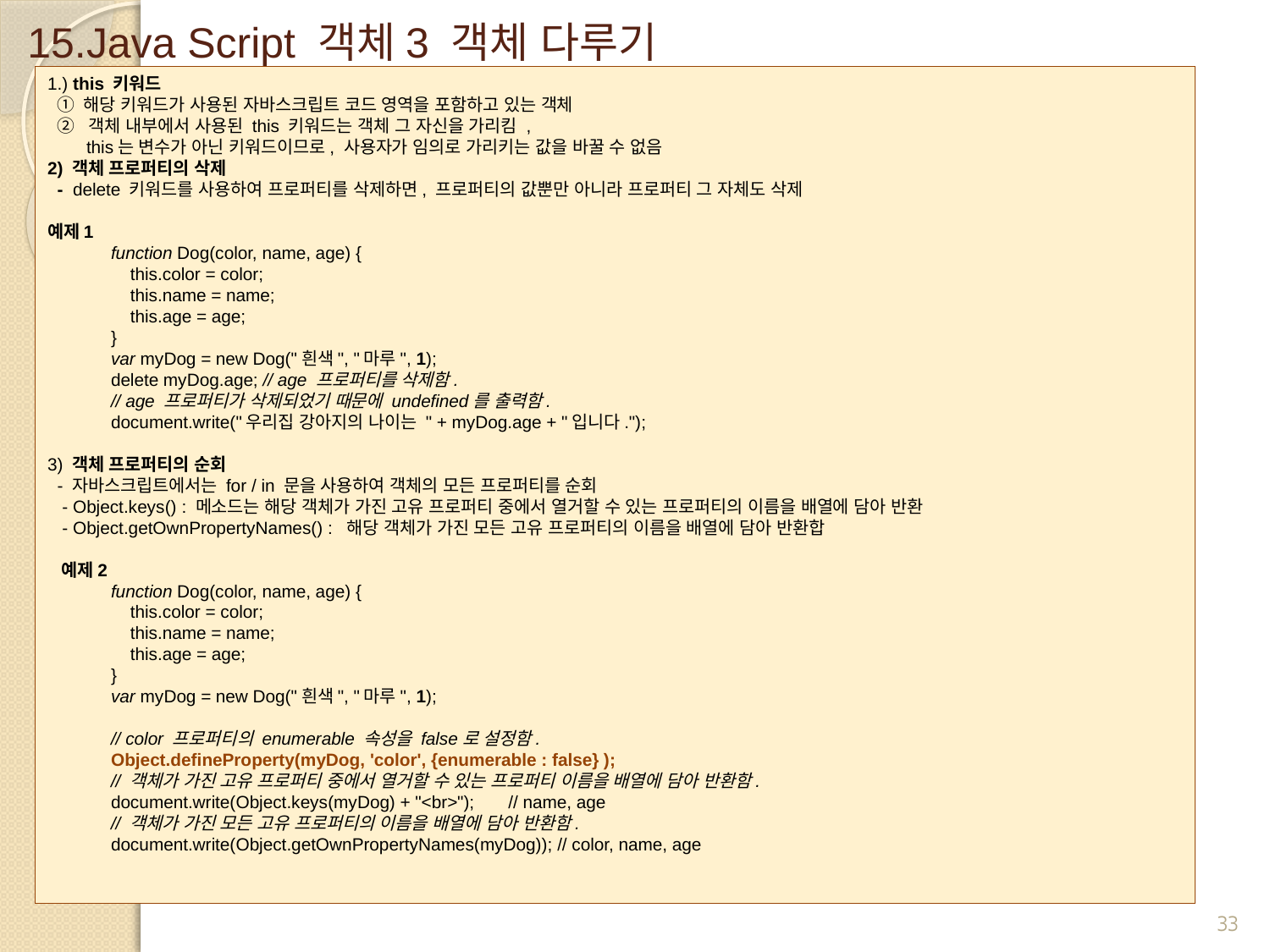

# 15.Java Script 객체3 객체 다루기
1.) this 키워드
  ① 해당 키워드가 사용된 자바스크립트 코드 영역을 포함하고 있는 객체
  ②  객체 내부에서 사용된 this 키워드는 객체 그 자신을 가리킴 ,
        this는 변수가 아닌 키워드이므로, 사용자가 임의로 가리키는 값을 바꿀 수 없음
2) 객체 프로퍼티의 삭제
  -  delete 키워드를 사용하여 프로퍼티를 삭제하면, 프로퍼티의 값뿐만 아니라 프로퍼티 그 자체도 삭제

예제1
function Dog(color, name, age) {
    this.color = color;
    this.name = name;
    this.age = age;
}
var myDog = new Dog("흰색", "마루", 1);
delete myDog.age; // age 프로퍼티를 삭제함.
// age 프로퍼티가 삭제되었기 때문에 undefined를 출력함.
document.write("우리집 강아지의 나이는 " + myDog.age + "입니다.");

3) 객체 프로퍼티의 순회
  - 자바스크립트에서는 for / in 문을 사용하여 객체의 모든 프로퍼티를 순회
   - Object.keys() : 메소드는 해당 객체가 가진 고유 프로퍼티 중에서 열거할 수 있는 프로퍼티의 이름을 배열에 담아 반환
   - Object.getOwnPropertyNames() :  해당 객체가 가진 모든 고유 프로퍼티의 이름을 배열에 담아 반환합

  예제2
function Dog(color, name, age) {
    this.color = color;
    this.name = name;
    this.age = age;
}
var myDog = new Dog("흰색", "마루", 1);

// color 프로퍼티의 enumerable 속성을 false로 설정함.
Object.defineProperty(myDog, 'color', {enumerable : false} );
// 객체가 가진 고유 프로퍼티 중에서 열거할 수 있는 프로퍼티 이름을 배열에 담아 반환함.
document.write(Object.keys(myDog) + "<br>");       // name, age
// 객체가 가진 모든 고유 프로퍼티의 이름을 배열에 담아 반환함.
document.write(Object.getOwnPropertyNames(myDog)); // color, name, age

33